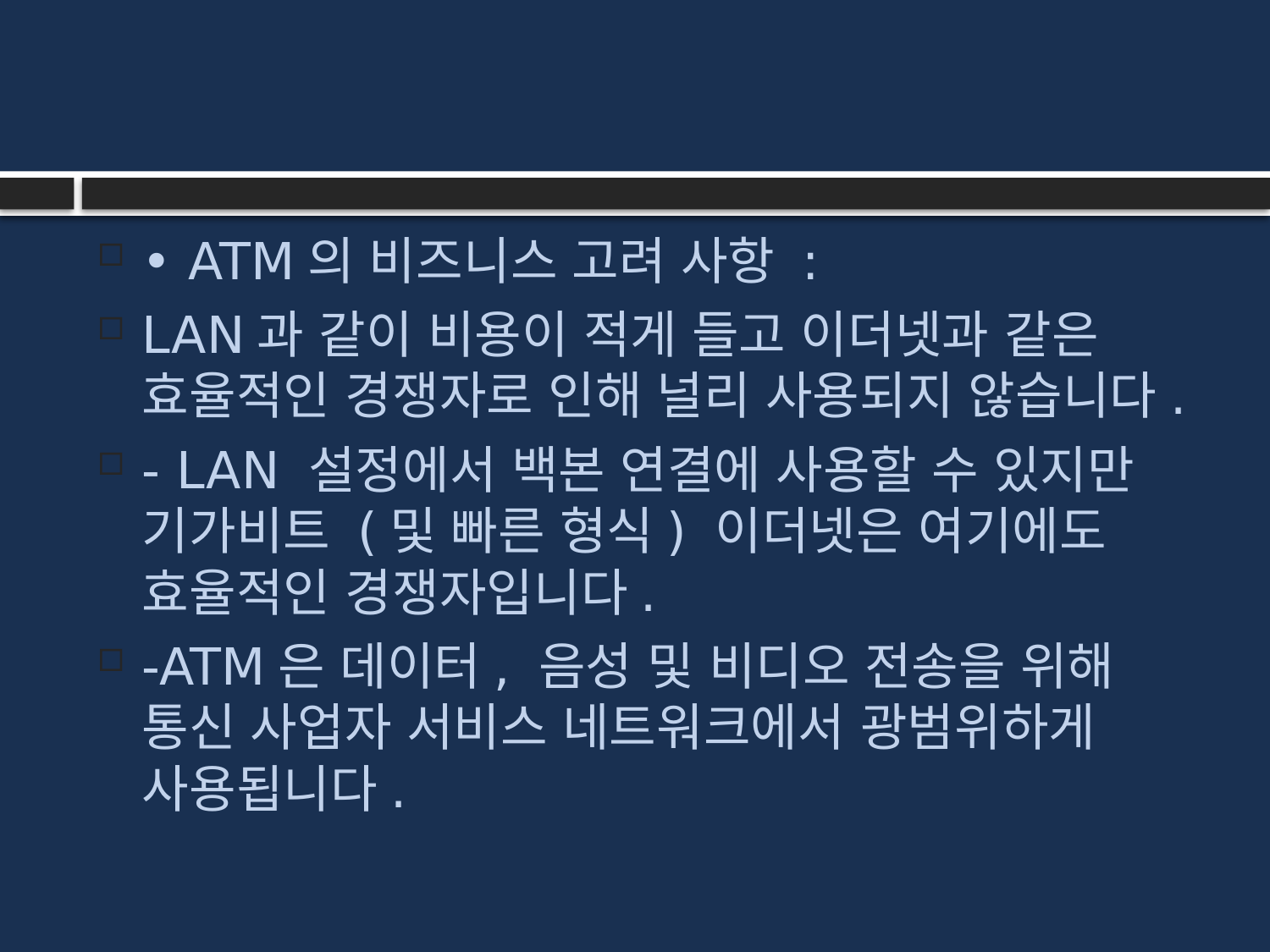

#
• ATM의 비즈니스 고려 사항 :
LAN과 같이 비용이 적게 들고 이더넷과 같은 효율적인 경쟁자로 인해 널리 사용되지 않습니다.
- LAN 설정에서 백본 연결에 사용할 수 있지만 기가비트 (및 빠른 형식) 이더넷은 여기에도 효율적인 경쟁자입니다.
-ATM은 데이터, 음성 및 비디오 전송을 위해 통신 사업자 서비스 네트워크에서 광범위하게 사용됩니다.